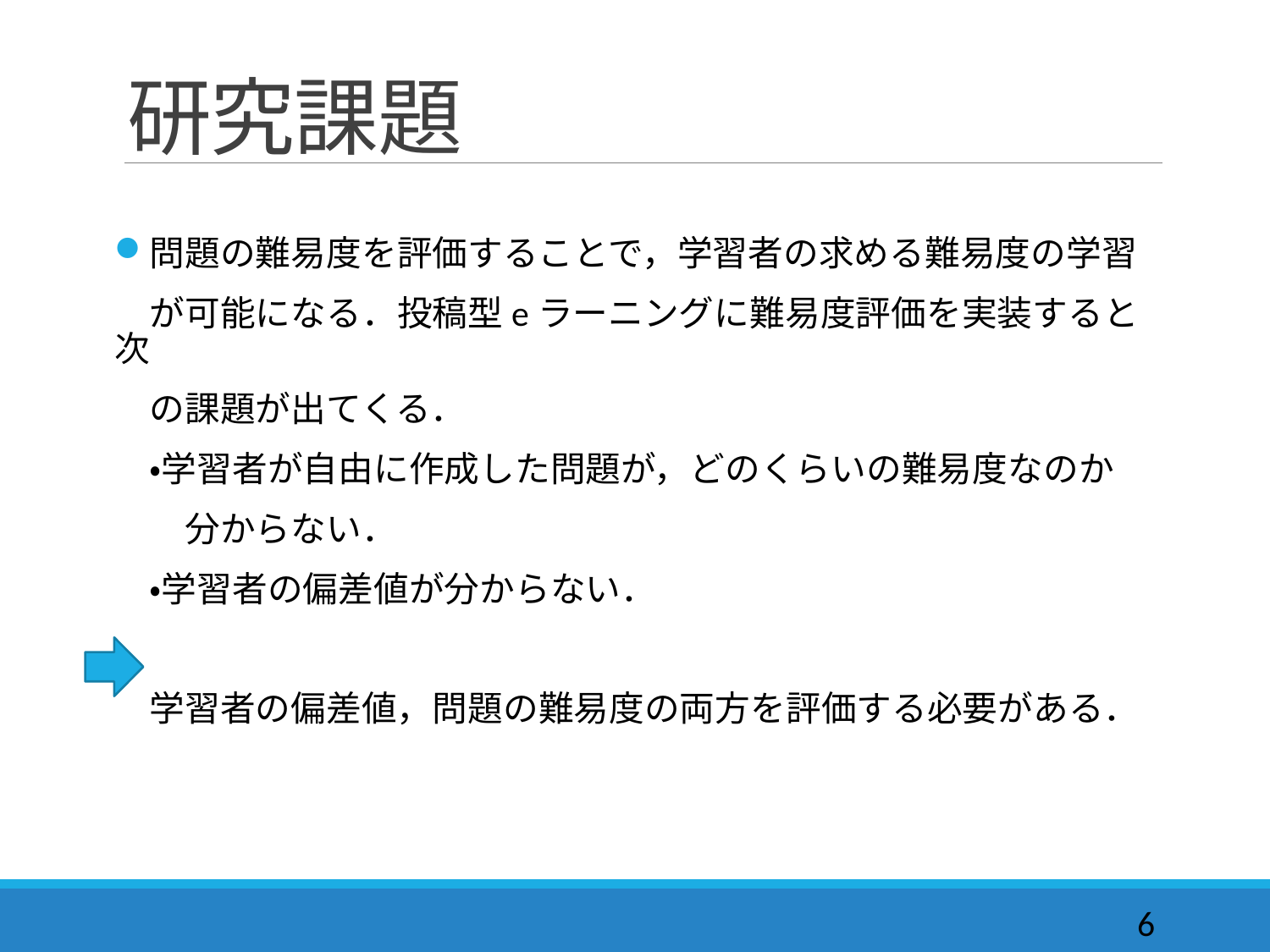

# 研究課題

問題の難易度を評価することで，学習者の求める難易度の学習
　が可能になる．投稿型eラーニングに難易度評価を実装すると次
　の課題が出てくる．
　・学習者が自由に作成した問題が，どのくらいの難易度なのか
　　分からない．
　・学習者の偏差値が分からない．

　学習者の偏差値，問題の難易度の両方を評価する必要がある．

6